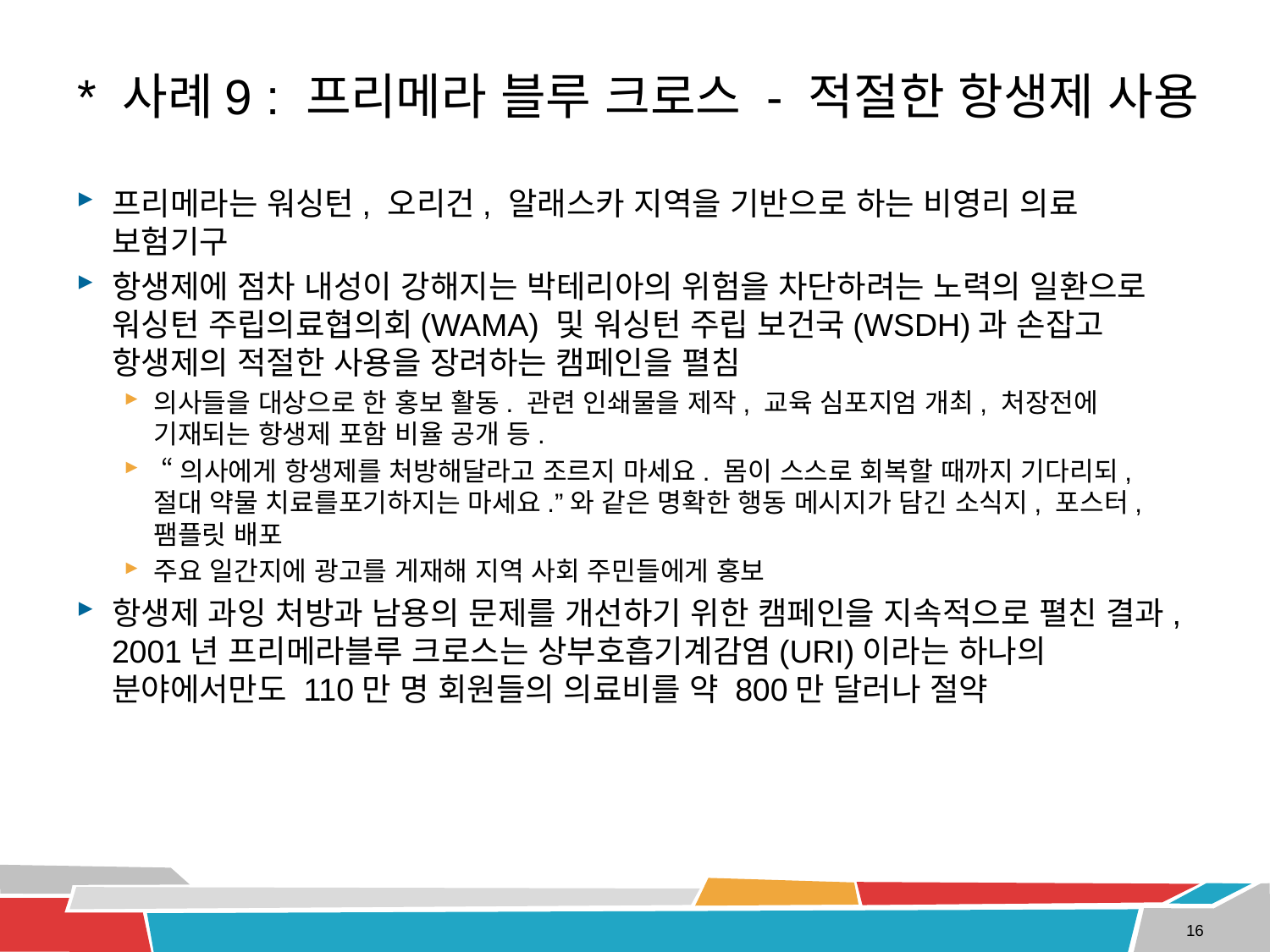

# * 사례9 : 프리메라 블루 크로스 - 적절한 항생제 사용
프리메라는 워싱턴, 오리건, 알래스카 지역을 기반으로 하는 비영리 의료 보험기구
항생제에 점차 내성이 강해지는 박테리아의 위험을 차단하려는 노력의 일환으로 워싱턴 주립의료협의회(WAMA) 및 워싱턴 주립 보건국(WSDH)과 손잡고 항생제의 적절한 사용을 장려하는 캠페인을 펼침
의사들을 대상으로 한 홍보 활동. 관련 인쇄물을 제작, 교육 심포지엄 개최, 처장전에 기재되는 항생제 포함 비율 공개 등.
 “의사에게 항생제를 처방해달라고 조르지 마세요. 몸이 스스로 회복할 때까지 기다리되, 절대 약물 치료를포기하지는 마세요.”와 같은 명확한 행동 메시지가 담긴 소식지, 포스터, 팸플릿 배포
주요 일간지에 광고를 게재해 지역 사회 주민들에게 홍보
항생제 과잉 처방과 남용의 문제를 개선하기 위한 캠페인을 지속적으로 펼친 결과, 2001년 프리메라블루 크로스는 상부호흡기계감염(URI)이라는 하나의 분야에서만도 110만 명 회원들의 의료비를 약 800만 달러나 절약
16